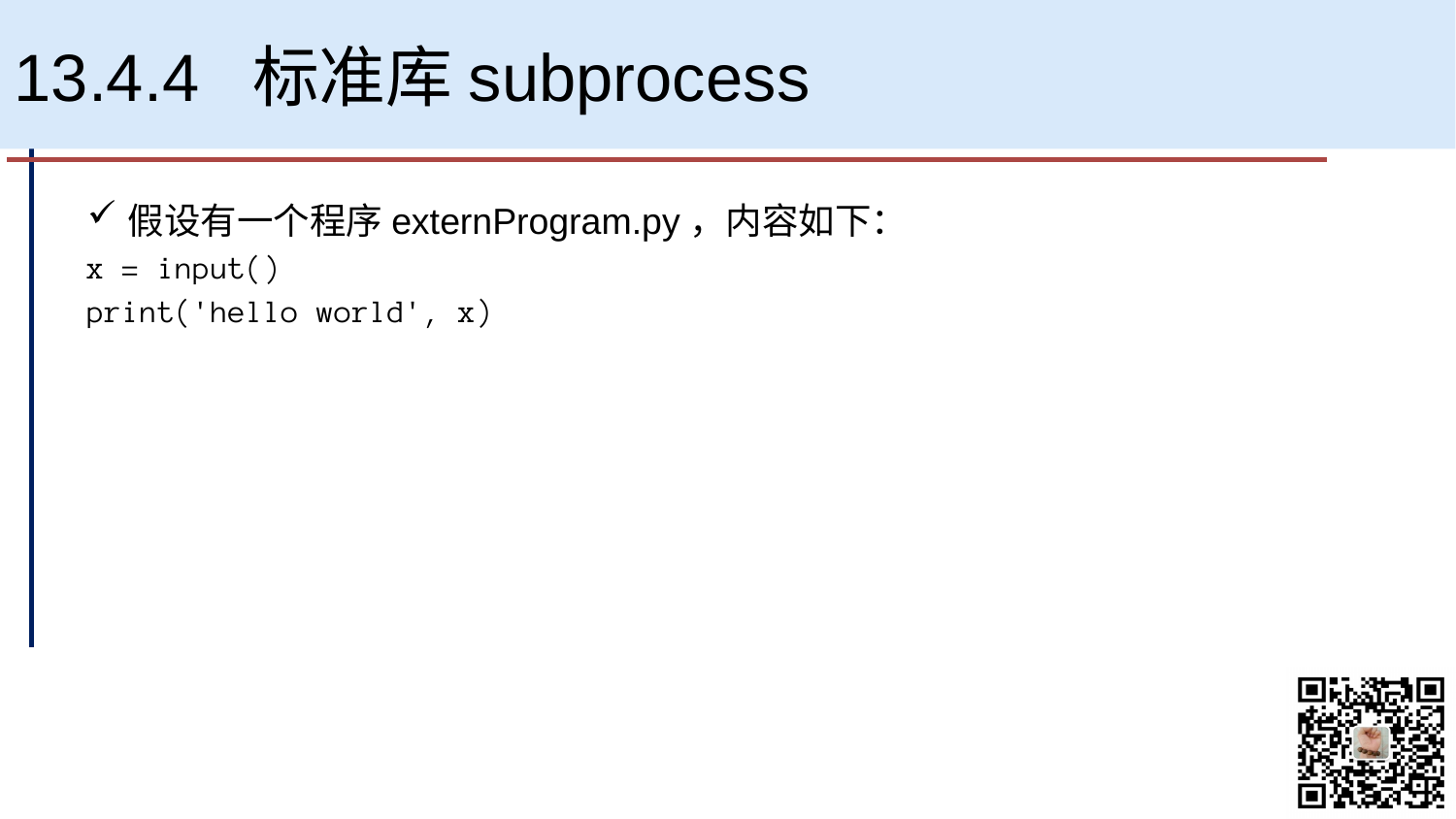

# 13.4.4  标准库subprocess
假设有一个程序externProgram.py，内容如下：
x = input()
print('hello world', x)